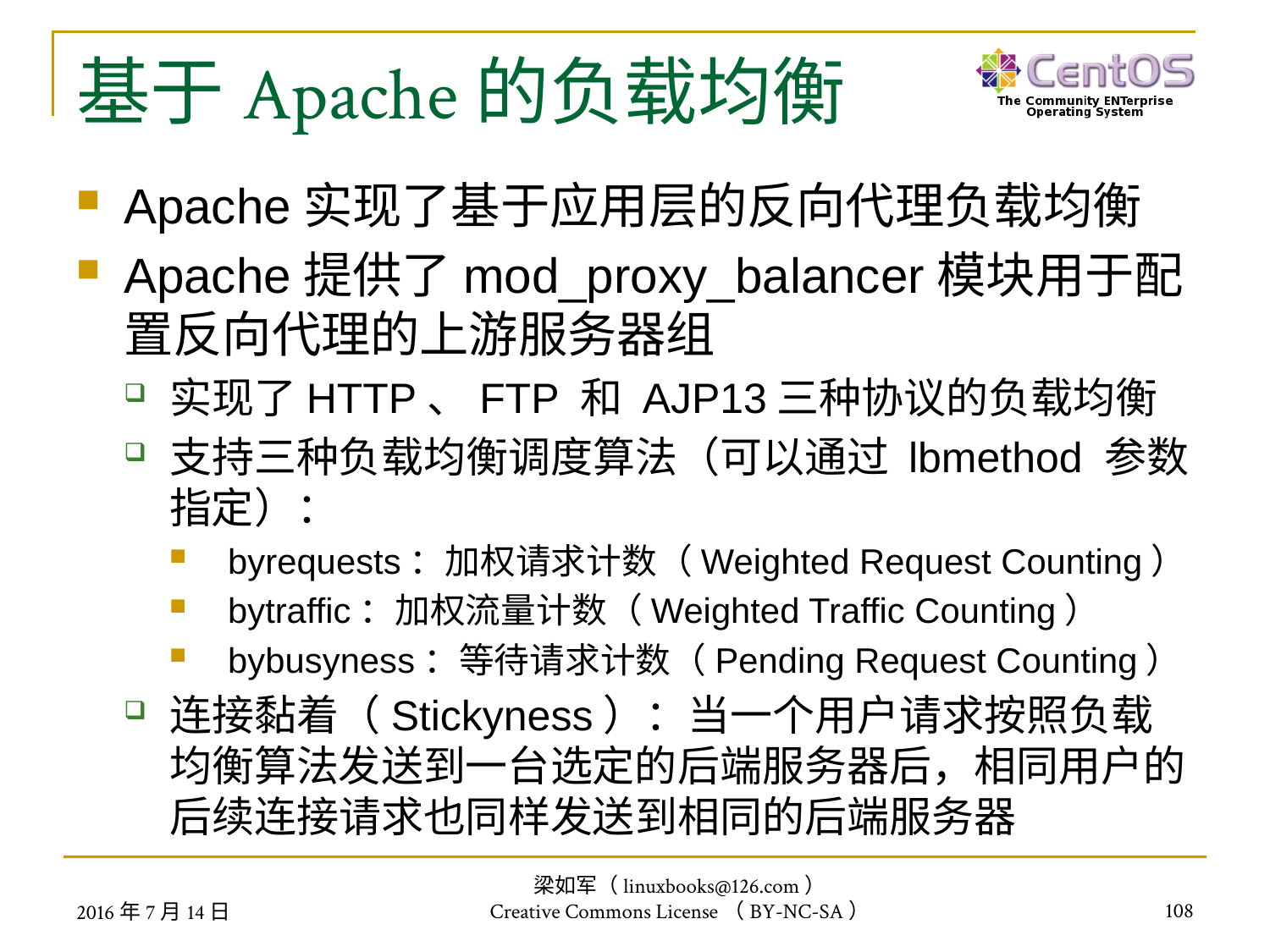

# 基于Apache的负载均衡
Apache实现了基于应用层的反向代理负载均衡
Apache提供了mod_proxy_balancer模块用于配置反向代理的上游服务器组
实现了HTTP、FTP 和 AJP13三种协议的负载均衡
支持三种负载均衡调度算法（可以通过 lbmethod 参数指定）：
 byrequests：加权请求计数（Weighted Request Counting）
 bytraffic：加权流量计数（Weighted Traffic Counting）
 bybusyness：等待请求计数（Pending Request Counting）
连接黏着（Stickyness）：当一个用户请求按照负载均衡算法发送到一台选定的后端服务器后，相同用户的后续连接请求也同样发送到相同的后端服务器
梁如军（linuxbooks@126.com）
Creative Commons License（BY-NC-SA）
2016年7月14日
108